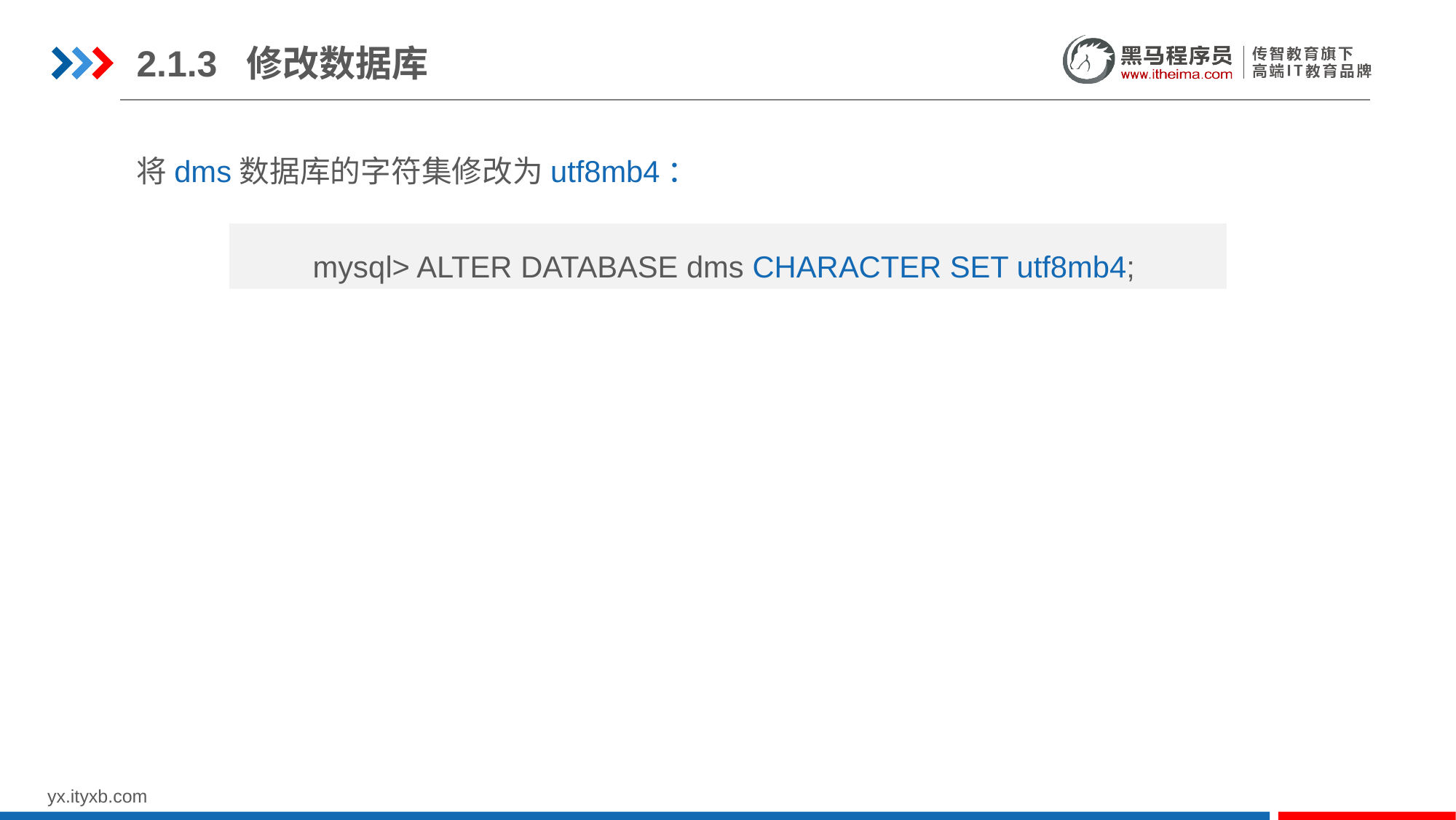

2.1.3  修改数据库
将dms数据库的字符集修改为utf8mb4：
mysql> ALTER DATABASE dms CHARACTER SET utf8mb4;